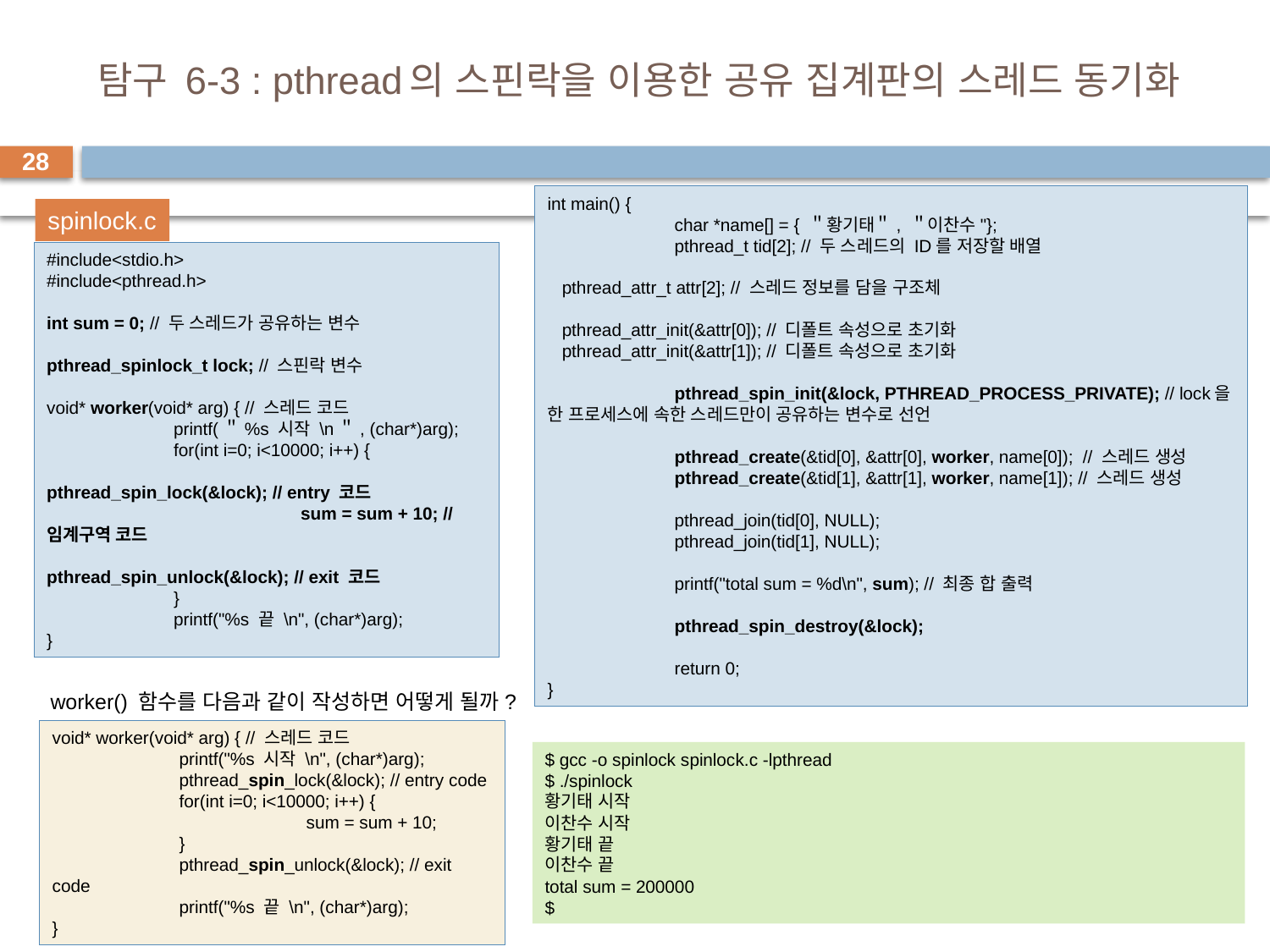

# 탐구 6-3 : pthread의 스핀락을 이용한 공유 집계판의 스레드 동기화
28
int main() {
	char *name[] = { ＂황기태＂, ＂이찬수"};
	pthread_t tid[2]; // 두 스레드의 ID를 저장할 배열

   pthread_attr_t attr[2]; // 스레드 정보를 담을 구조체

   pthread_attr_init(&attr[0]); // 디폴트 속성으로 초기화
   pthread_attr_init(&attr[1]); // 디폴트 속성으로 초기화

	pthread_spin_init(&lock, PTHREAD_PROCESS_PRIVATE); // lock을 한 프로세스에 속한 스레드만이 공유하는 변수로 선언

	pthread_create(&tid[0], &attr[0], worker, name[0]);  // 스레드 생성
	pthread_create(&tid[1], &attr[1], worker, name[1]); // 스레드 생성

	pthread_join(tid[0], NULL);
	pthread_join(tid[1], NULL);
	printf("total sum = %d\n", sum); // 최종 합 출력

	pthread_spin_destroy(&lock);

	return 0;
}
spinlock.c
#include<stdio.h>
#include<pthread.h>

int sum = 0; // 두 스레드가 공유하는 변수

pthread_spinlock_t lock; // 스핀락 변수

void* worker(void* arg) { // 스레드 코드
	printf(＂%s 시작 \n＂, (char*)arg);
	for(int i=0; i<10000; i++) {
		pthread_spin_lock(&lock); // entry 코드
		sum = sum + 10; // 임계구역 코드
		pthread_spin_unlock(&lock); // exit 코드
	}
	printf("%s 끝 \n", (char*)arg);
}
worker() 함수를 다음과 같이 작성하면 어떻게 될까?
void* worker(void* arg) { // 스레드 코드
	printf("%s 시작 \n", (char*)arg);
	pthread_spin_lock(&lock); // entry code
	for(int i=0; i<10000; i++) {
		sum = sum + 10;
	}
	pthread_spin_unlock(&lock); // exit code
	printf("%s 끝 \n", (char*)arg);
}
$ gcc -o spinlock spinlock.c -lpthread
$ ./spinlock
황기태 시작
이찬수 시작
황기태 끝
이찬수 끝
total sum = 200000
$